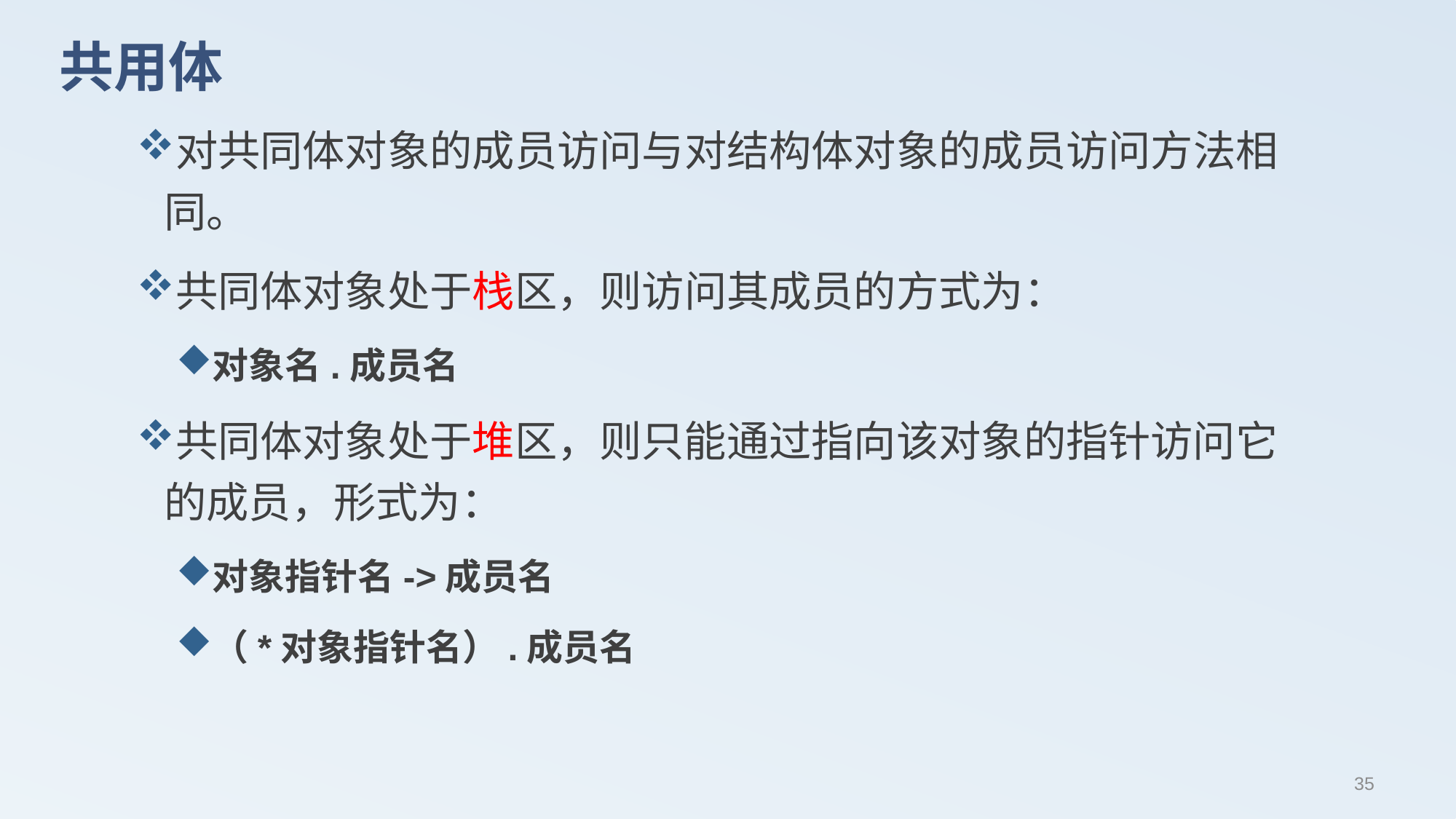

# 共用体
对共同体对象的成员访问与对结构体对象的成员访问方法相同。
共同体对象处于栈区，则访问其成员的方式为：
对象名.成员名
共同体对象处于堆区，则只能通过指向该对象的指针访问它的成员，形式为：
对象指针名->成员名
（*对象指针名）.成员名